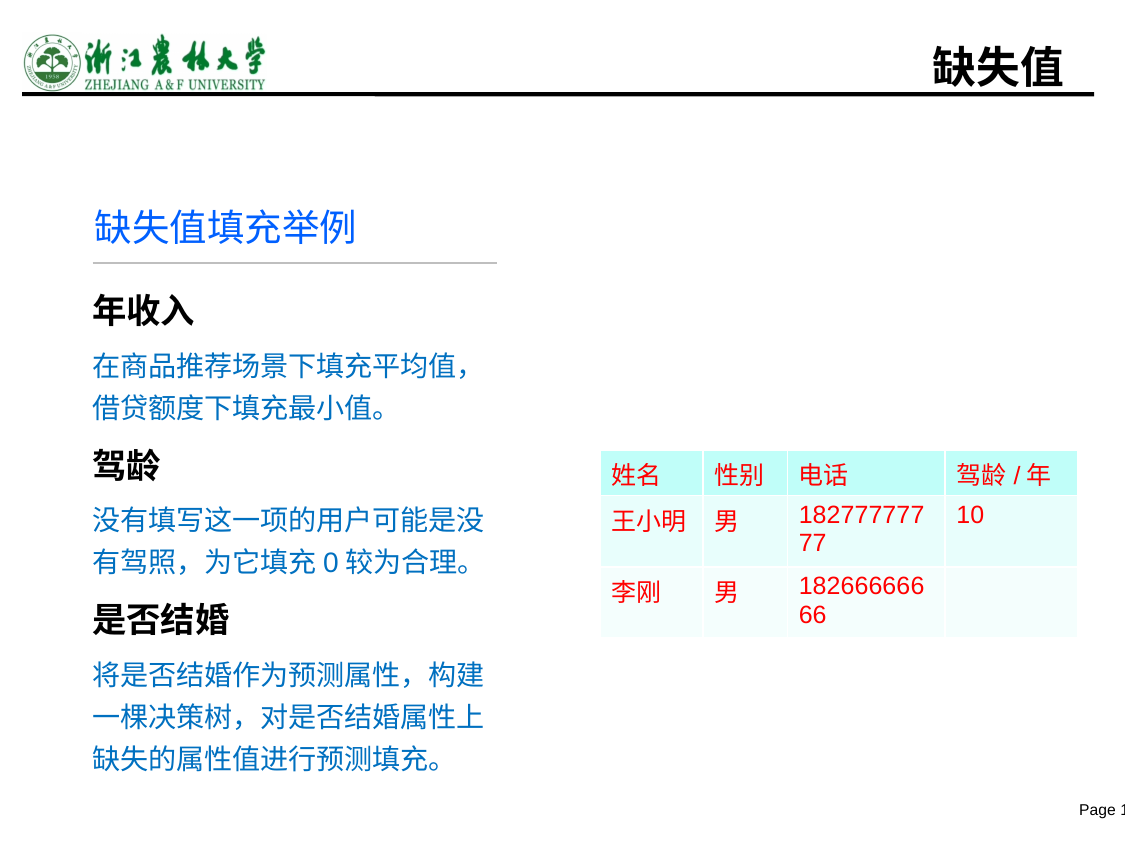

# 缺失值
缺失值填充举例
年收入
在商品推荐场景下填充平均值，借贷额度下填充最小值。
驾龄
没有填写这一项的用户可能是没有驾照，为它填充0较为合理。
是否结婚
将是否结婚作为预测属性，构建一棵决策树，对是否结婚属性上缺失的属性值进行预测填充。

| 姓名 | 性别 | 电话 | 驾龄/年 |
| --- | --- | --- | --- |
| 王小明 | 男 | 18277777777 | 10 |
| 李刚 | 男 | 18266666666 |  |